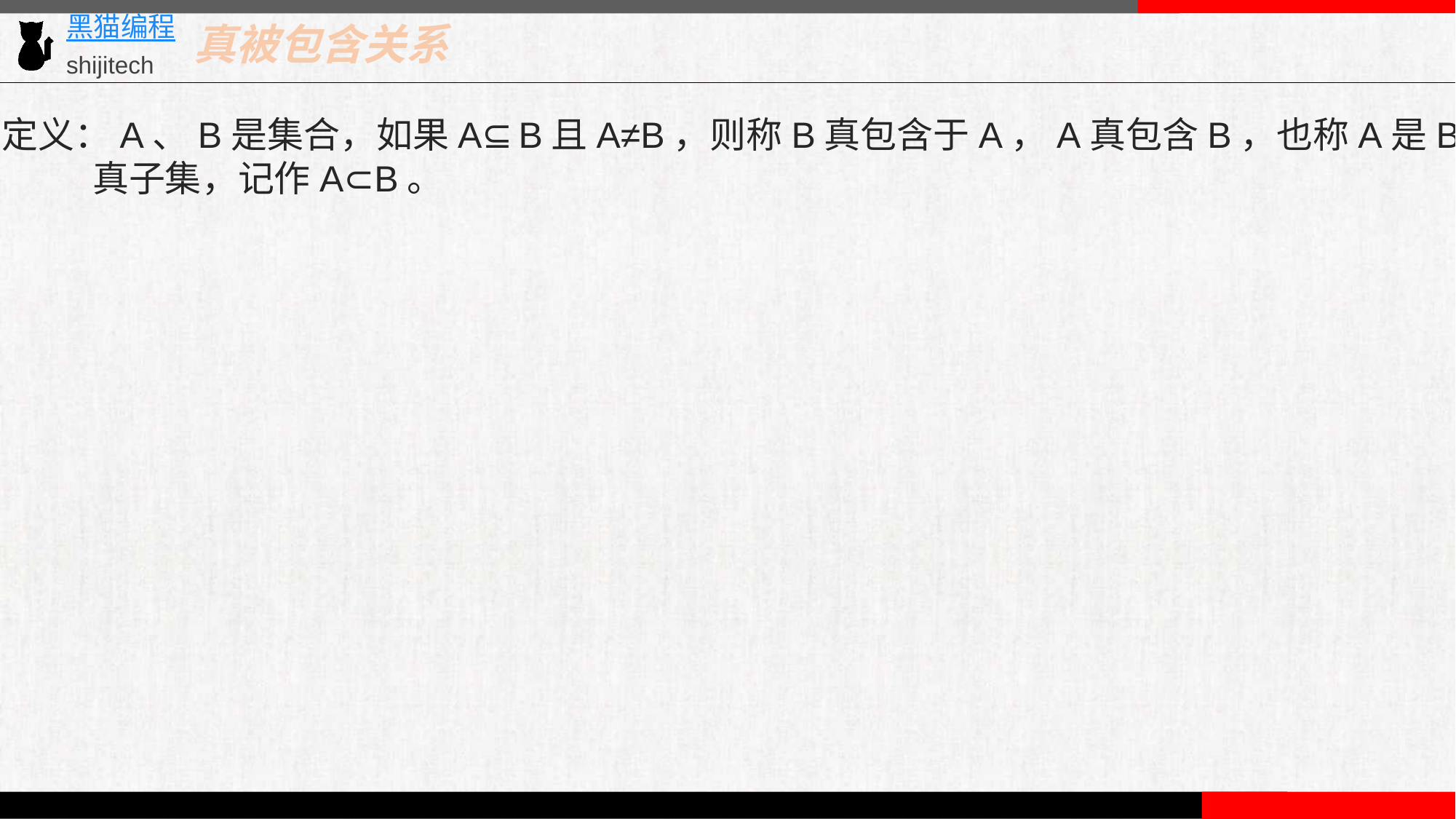

真被包含关系
定义：A、B是集合，如果A⊆B且A≠B，则称B真包含于A，A真包含B，也称A是B的
               真子集，记作A⊂B。